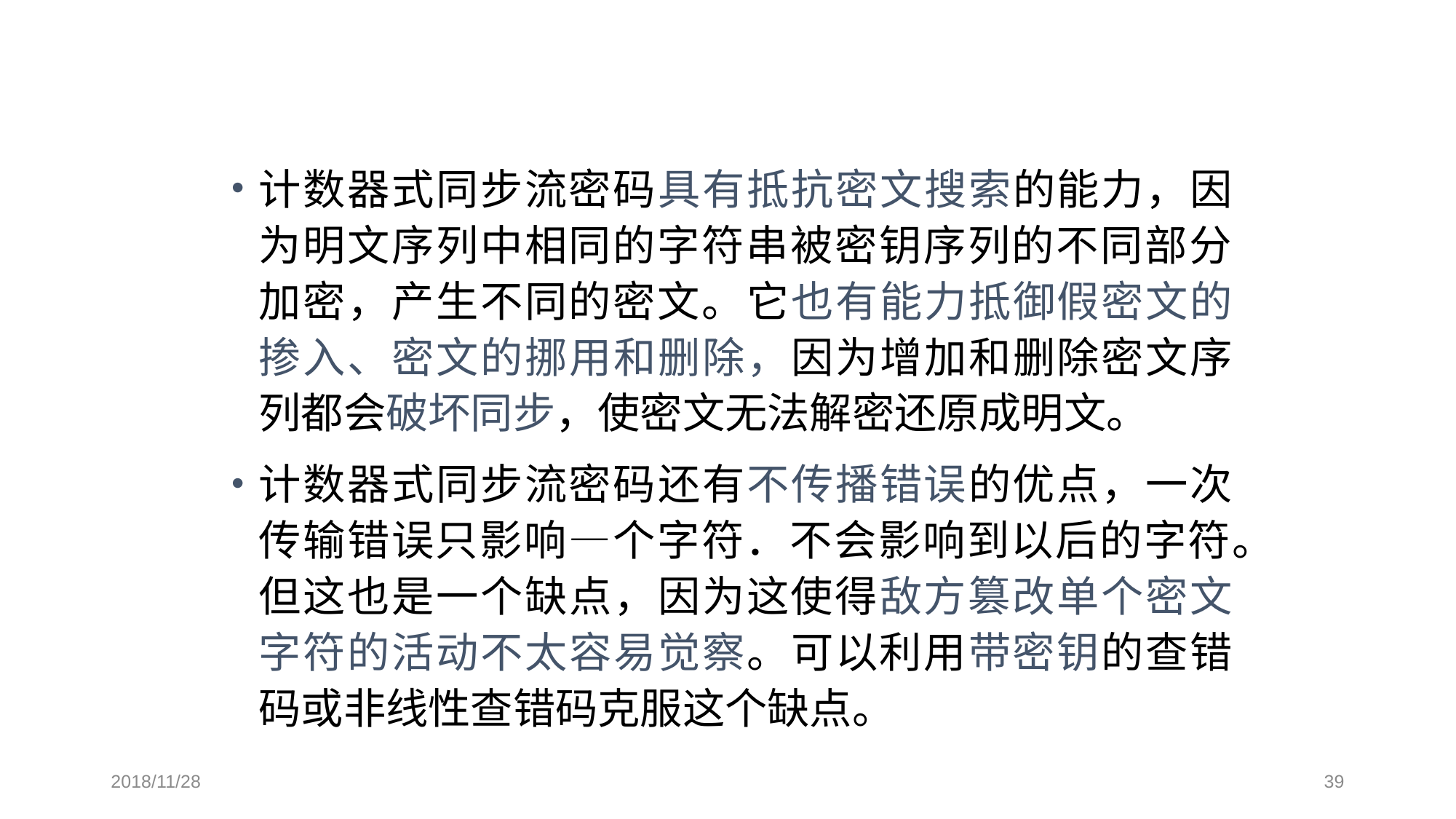

计数器式同步流密码具有抵抗密文搜索的能力，因为明文序列中相同的字符串被密钥序列的不同部分加密，产生不同的密文。它也有能力抵御假密文的掺入、密文的挪用和删除，因为增加和删除密文序列都会破坏同步，使密文无法解密还原成明文。
计数器式同步流密码还有不传播错误的优点，一次传输错误只影响—个字符．不会影响到以后的字符。但这也是一个缺点，因为这使得敌方篡改单个密文字符的活动不太容易觉察。可以利用带密钥的查错码或非线性查错码克服这个缺点。
2018/11/28
39